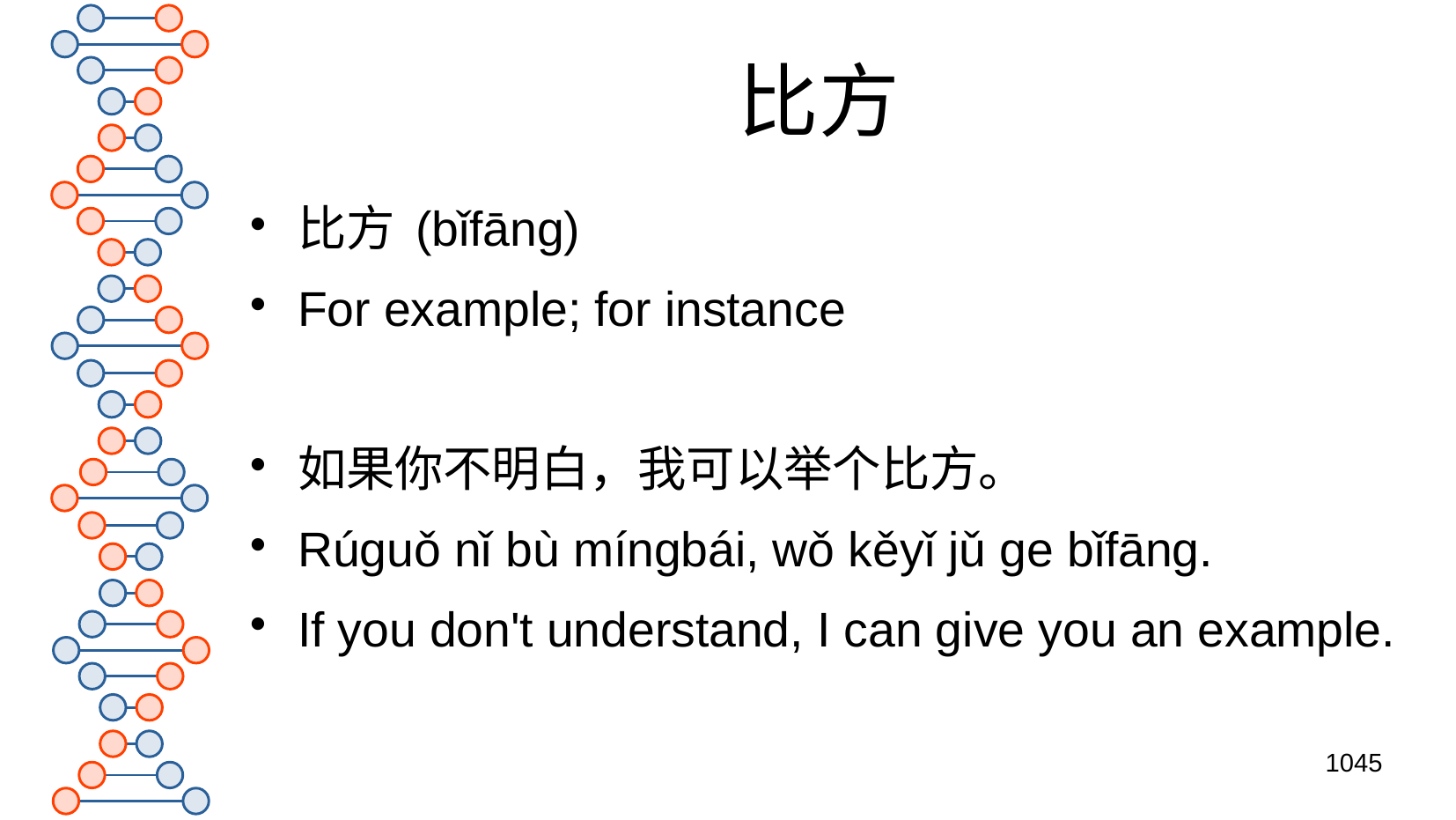

# 比方
比方 (bǐfāng)
For example; for instance

如果你不明白，我可以举个比方。
Rúguǒ nǐ bù míngbái, wǒ kěyǐ jǔ ge bǐfāng.
If you don't understand, I can give you an example.

1045